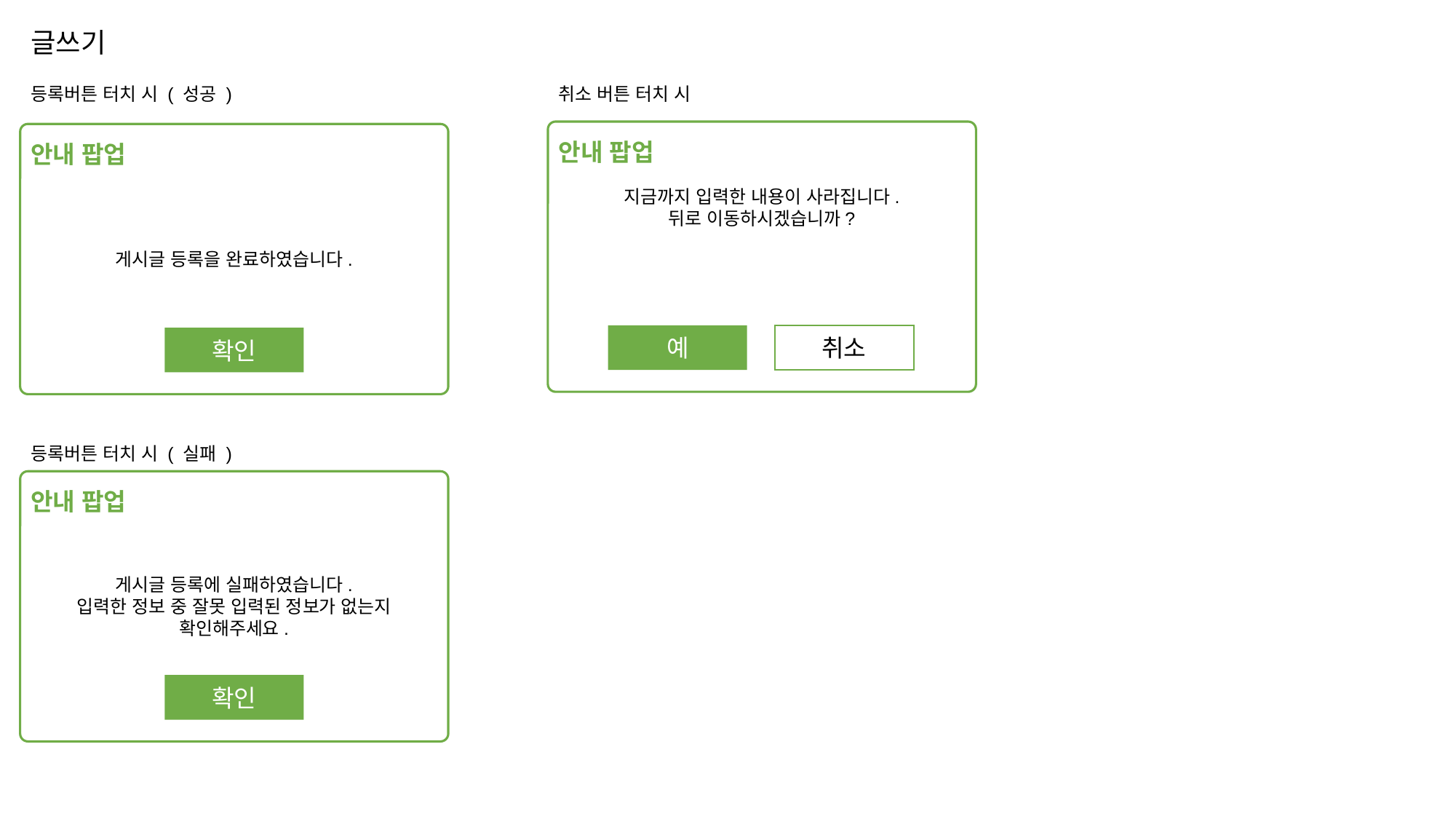

글쓰기
등록버튼 터치 시 ( 성공 )
취소 버튼 터치 시

안내 팝업
안내 팝업
지금까지 입력한 내용이 사라집니다.
뒤로 이동하시겠습니까?
게시글 등록을 완료하였습니다.
예
취소
확인
등록버튼 터치 시 ( 실패 )

안내 팝업
게시글 등록에 실패하였습니다.
입력한 정보 중 잘못 입력된 정보가 없는지
확인해주세요.
확인